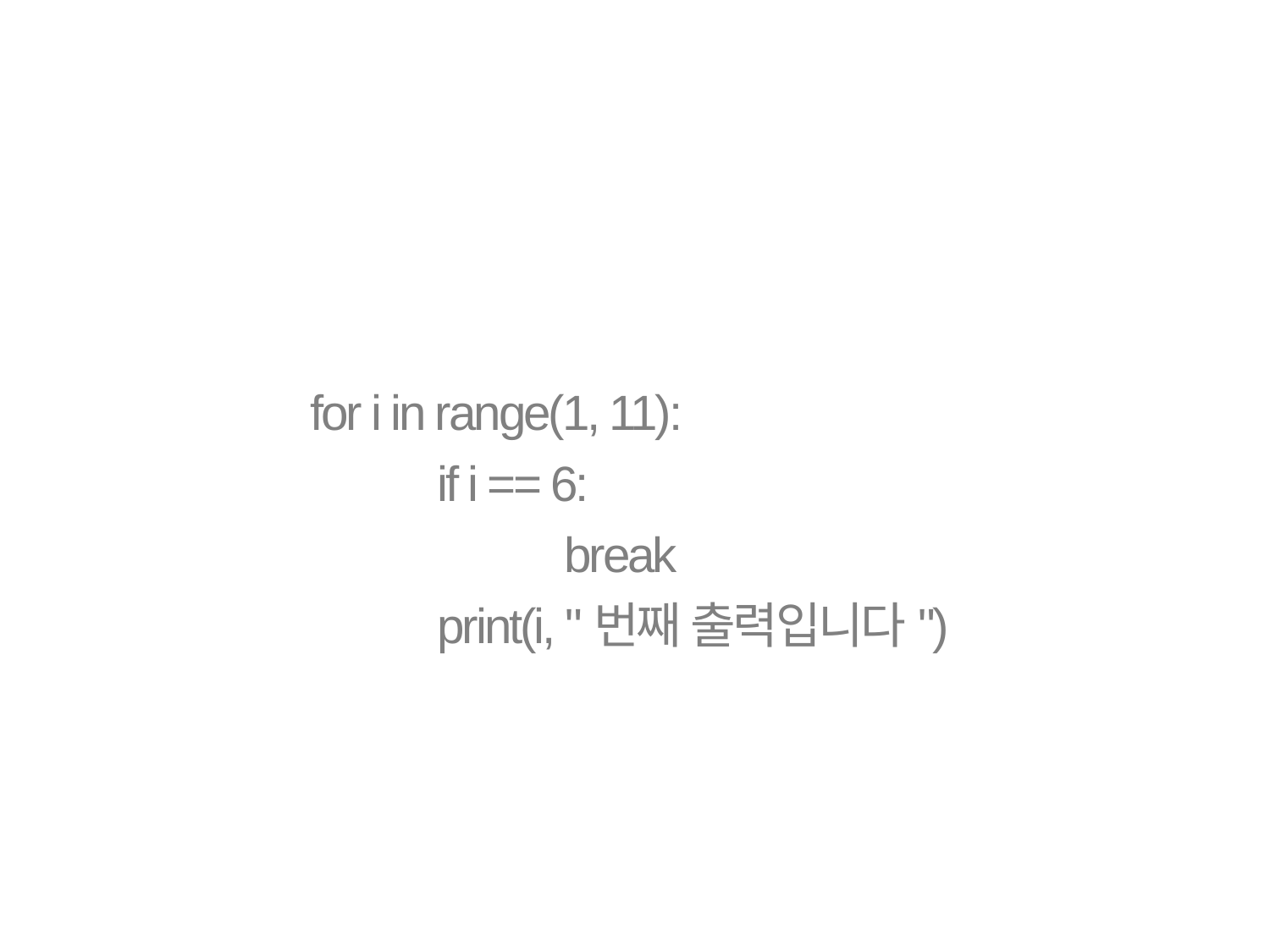

for i in range(1, 11):
	if i == 6:
		break
	print(i, "번째 출력입니다")